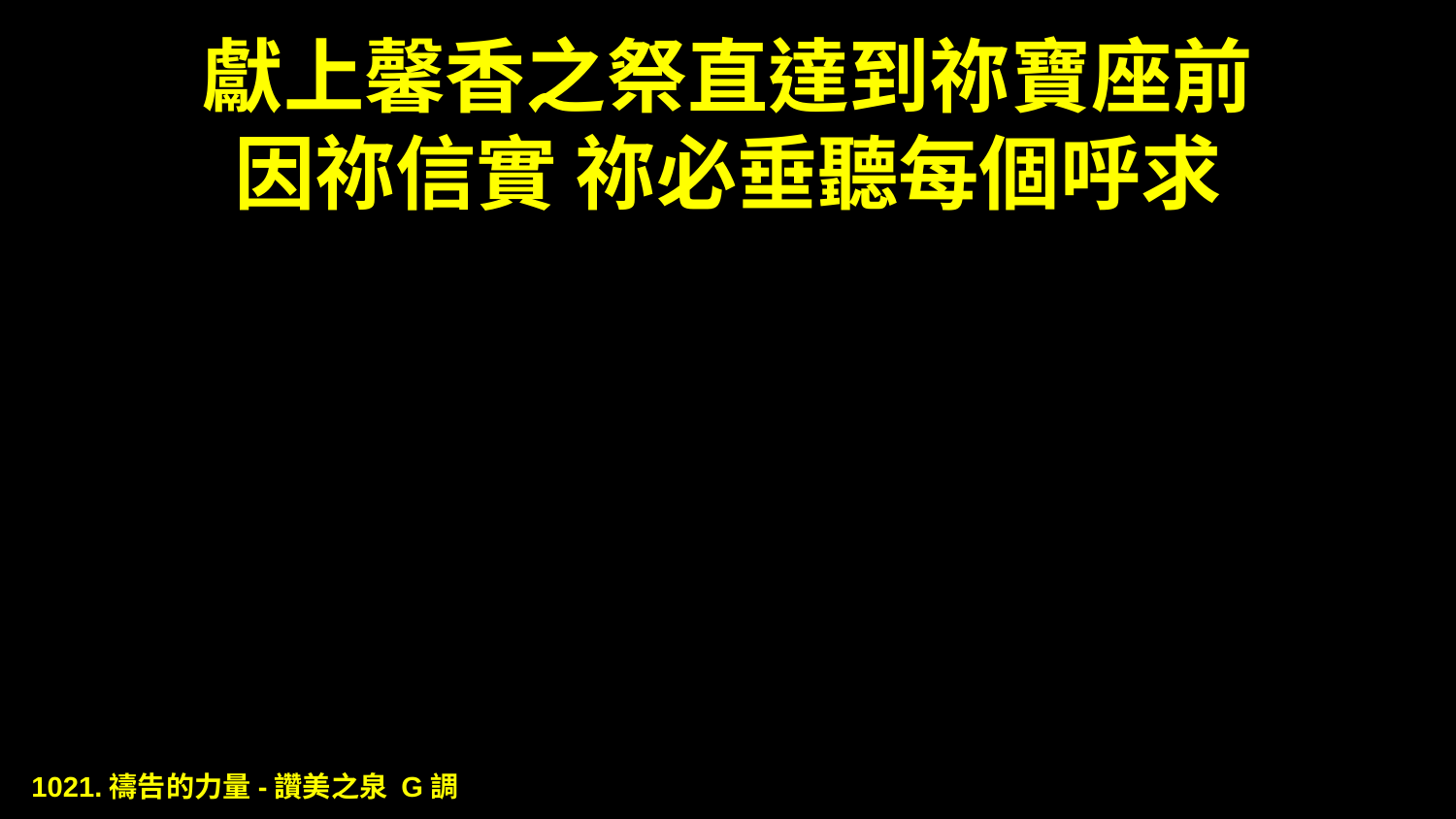

# 獻上馨香之祭直達到祢寶座前 因祢信實 祢必垂聽每個呼求
1021.禱告的力量-讚美之泉 G調